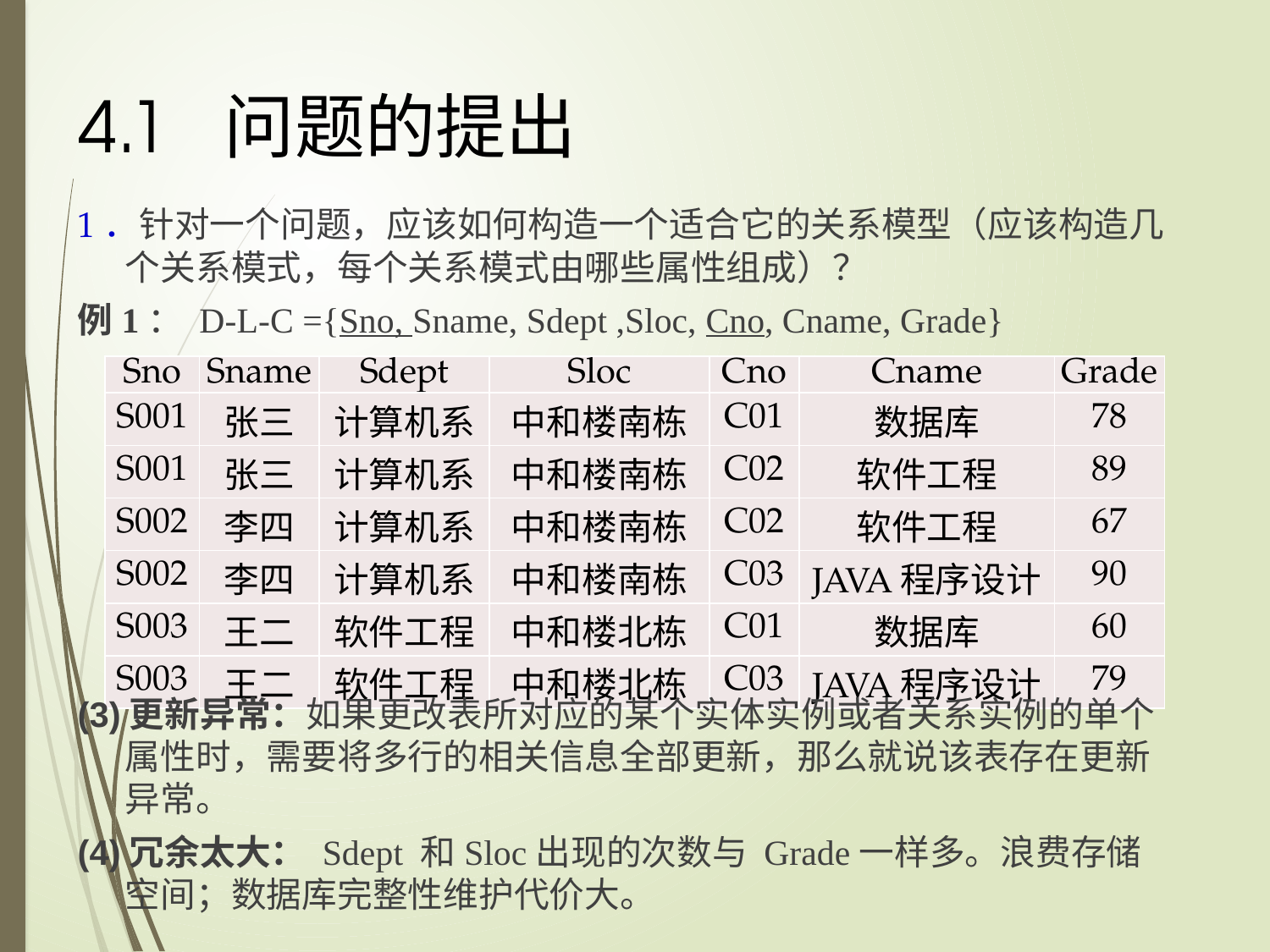

# 4.1  问题的提出
1．针对一个问题，应该如何构造一个适合它的关系模型（应该构造几个关系模式，每个关系模式由哪些属性组成）？
例1： D-L-C ={Sno, Sname, Sdept ,Sloc, Cno, Cname, Grade}
| Sno | Sname | Sdept | Sloc | Cno | Cname | Grade |
| --- | --- | --- | --- | --- | --- | --- |
| S001 | 张三 | 计算机系 | 中和楼南栋 | C01 | 数据库 | 78 |
| S001 | 张三 | 计算机系 | 中和楼南栋 | C02 | 软件工程 | 89 |
| S002 | 李四 | 计算机系 | 中和楼南栋 | C02 | 软件工程 | 67 |
| S002 | 李四 | 计算机系 | 中和楼南栋 | C03 | JAVA程序设计 | 90 |
| S003 | 王二 | 软件工程 | 中和楼北栋 | C01 | 数据库 | 60 |
| S003 | 王二 | 软件工程 | 中和楼北栋 | C03 | JAVA程序设计 | 79 |
(3)更新异常：如果更改表所对应的某个实体实例或者关系实例的单个属性时，需要将多行的相关信息全部更新，那么就说该表存在更新异常。
(4)冗余太大： Sdept 和Sloc出现的次数与 Grade一样多。浪费存储空间；数据库完整性维护代价大。